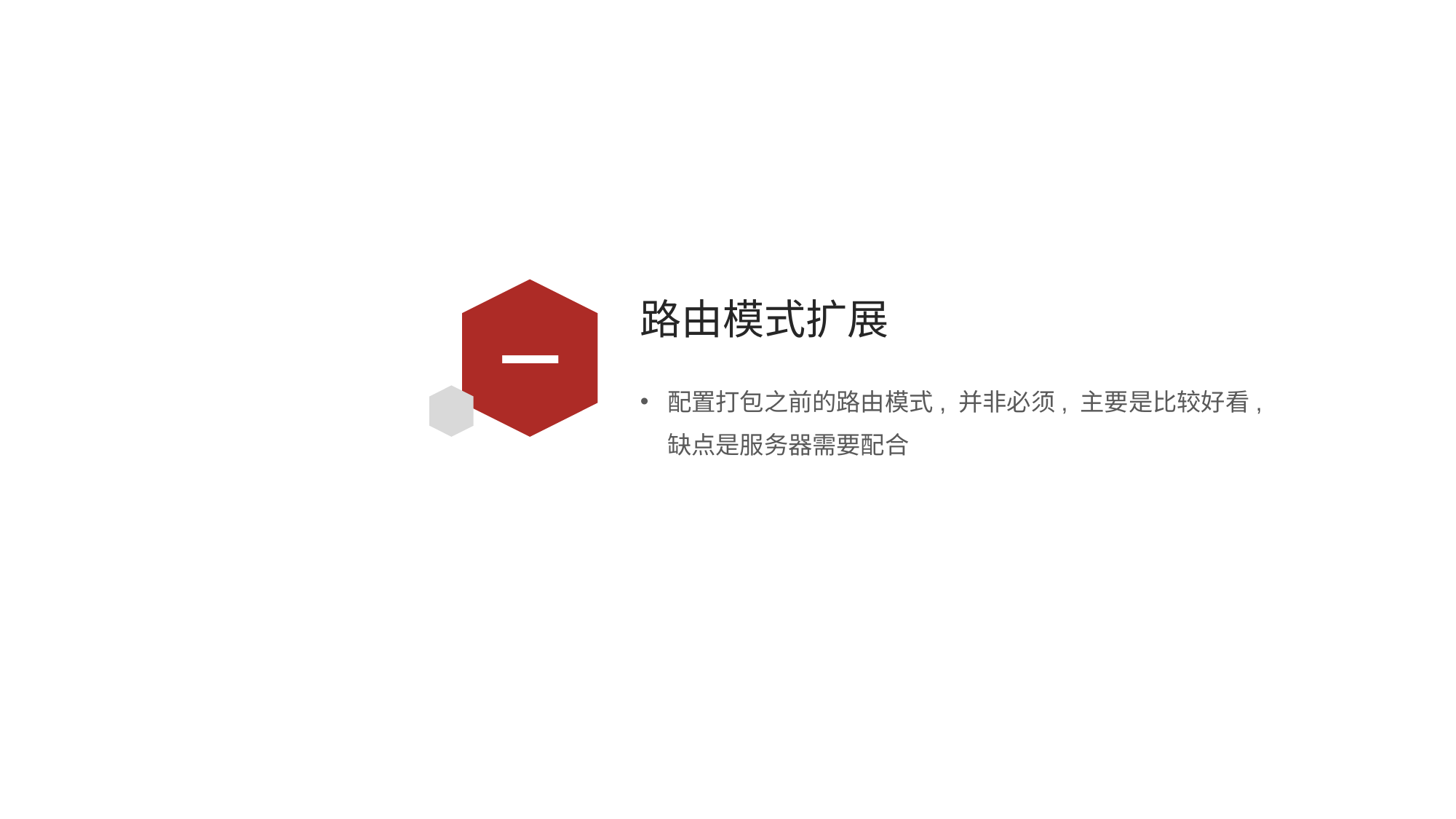

# 路由模式扩展
一
配置打包之前的路由模式, 并非必须, 主要是比较好看, 缺点是服务器需要配合